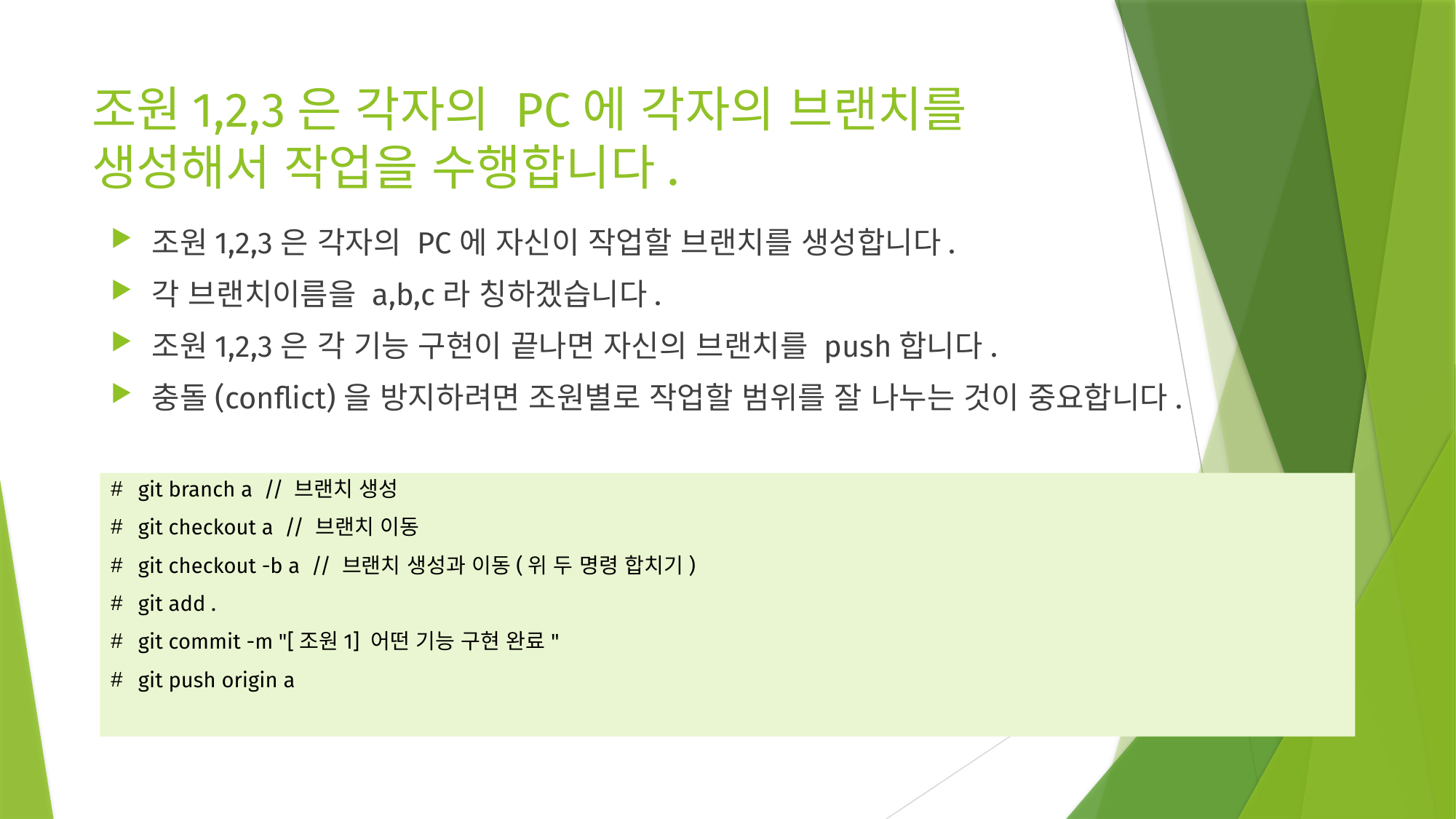

# 조원1,2,3은 각자의 PC에 각자의 브랜치를 생성해서 작업을 수행합니다.
조원1,2,3은 각자의 PC에 자신이 작업할 브랜치를 생성합니다.
각 브랜치이름을 a,b,c라 칭하겠습니다.
조원1,2,3은 각 기능 구현이 끝나면 자신의 브랜치를 push합니다.
충돌(conflict)을 방지하려면 조원별로 작업할 범위를 잘 나누는 것이 중요합니다.

git branch a  // 브랜치 생성
git checkout a  // 브랜치 이동
git checkout -b a  // 브랜치 생성과 이동(위 두 명령 합치기)
git add .
git commit -m "[조원1] 어떤 기능 구현 완료"
git push origin a